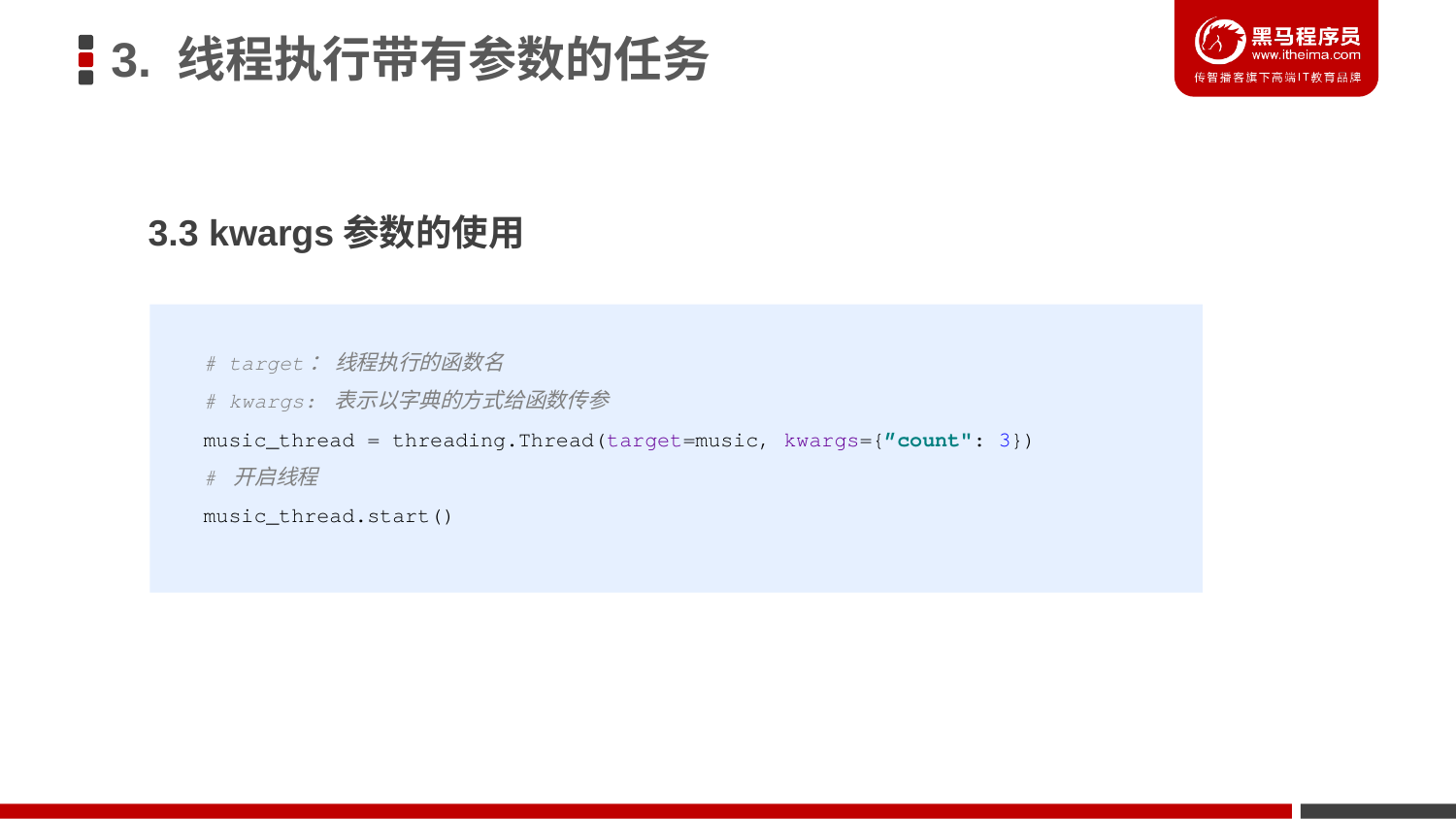

3. 线程执行带有参数的任务
3.3 kwargs参数的使用

# target： 线程执行的函数名 # kwargs: 表示以字典的方式给函数传参 music_thread = threading.Thread(target=music, kwargs={”count": 3}) # 开启线程 music_thread.start()